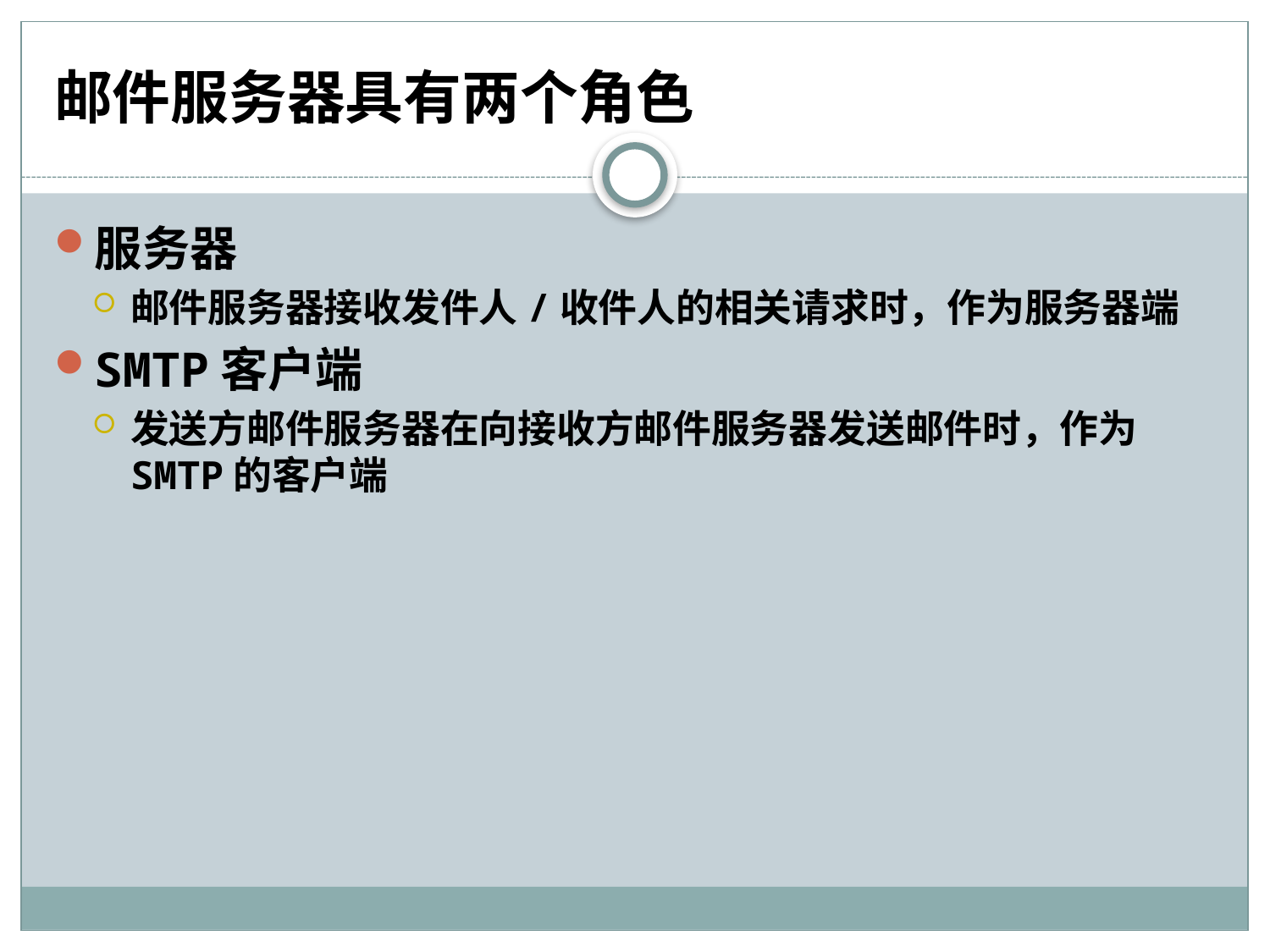

# 邮件服务器具有两个角色
服务器
邮件服务器接收发件人/收件人的相关请求时，作为服务器端
SMTP客户端
发送方邮件服务器在向接收方邮件服务器发送邮件时，作为SMTP的客户端